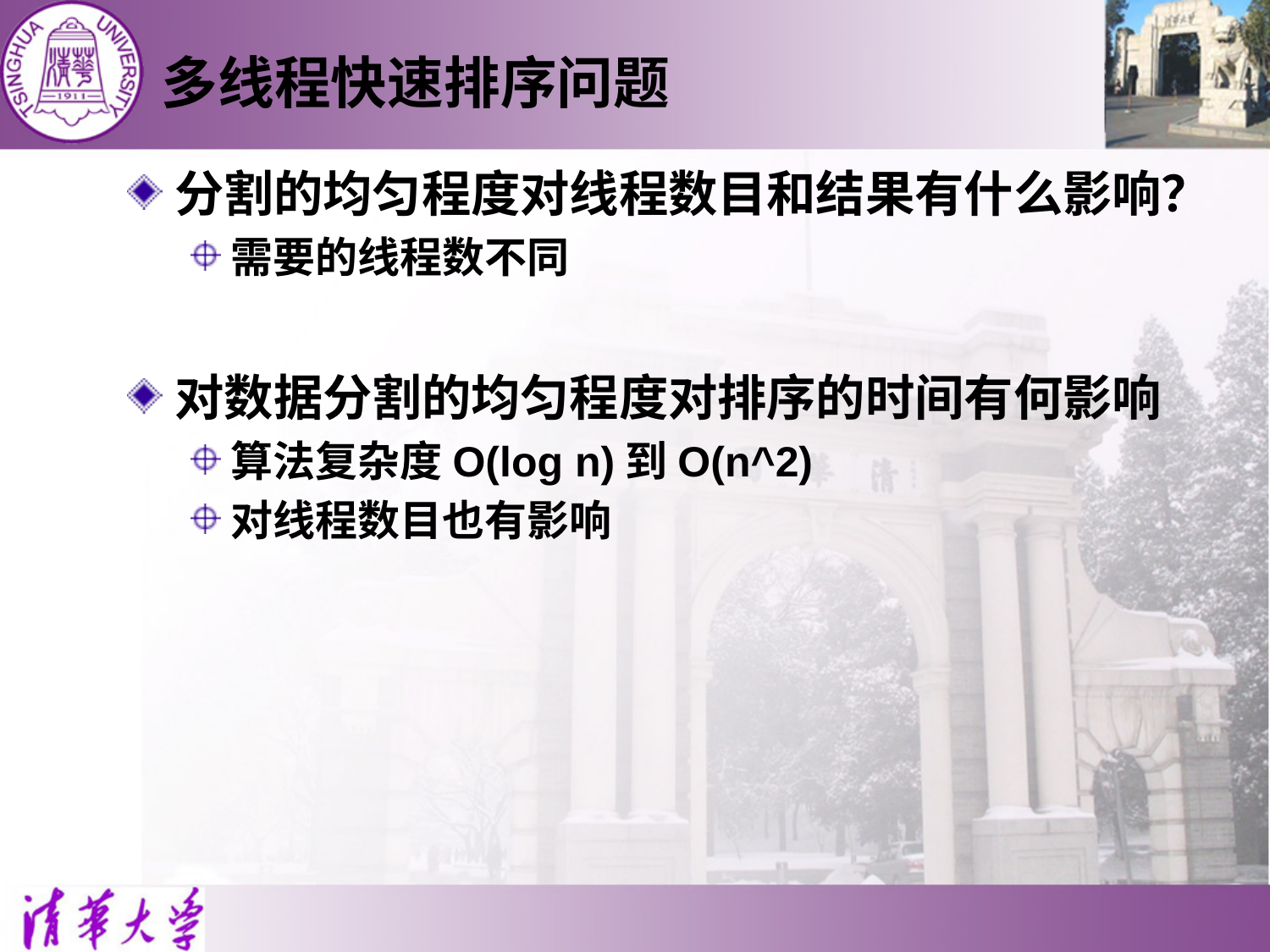

# 多线程快速排序问题
分割的均匀程度对线程数目和结果有什么影响？
需要的线程数不同

对数据分割的均匀程度对排序的时间有何影响
算法复杂度O(log n)到O(n^2)
对线程数目也有影响